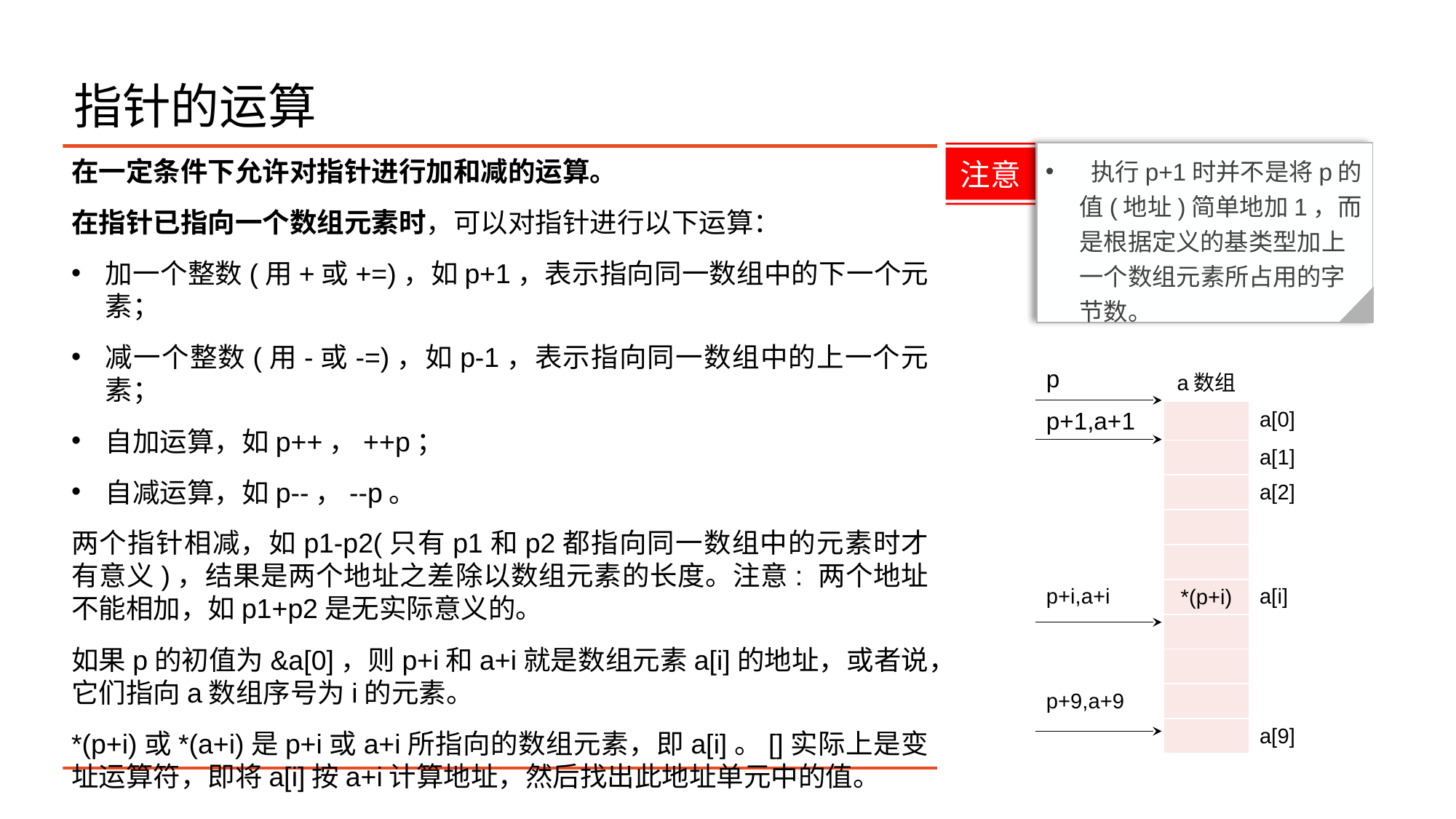

# 指针的运算
注意
 执行p+1时并不是将p的值(地址)简单地加1，而是根据定义的基类型加上一个数组元素所占用的字节数。

在一定条件下允许对指针进行加和减的运算。
在指针已指向一个数组元素时，可以对指针进行以下运算：
加一个整数(用+或+=)，如p+1，表示指向同一数组中的下一个元素；
减一个整数(用-或-=)，如p-1，表示指向同一数组中的上一个元素；
自加运算，如p++，++p；
自减运算，如p--，--p。
两个指针相减，如p1-p2(只有p1和p2都指向同一数组中的元素时才有意义)，结果是两个地址之差除以数组元素的长度。注意: 两个地址不能相加，如p1+p2是无实际意义的。
如果p的初值为&a[0]，则p+i和a+i就是数组元素a[i]的地址，或者说，它们指向a数组序号为i的元素。
*(p+i)或*(a+i)是p+i或a+i所指向的数组元素，即a[i]。[]实际上是变址运算符，即将a[i]按a+i计算地址，然后找出此地址单元中的值。
| p | a数组 |  |
| --- | --- | --- |
| p+1,a+1 |  | a[0] |
|  |  | a[1] |
|  |  | a[2] |
|  |  |  |
|  |  |  |
| p+i,a+i | \*(p+i) | a[i] |
|  |  |  |
|  |  |  |
| p+9,a+9 |  |  |
|  |  | a[9] |